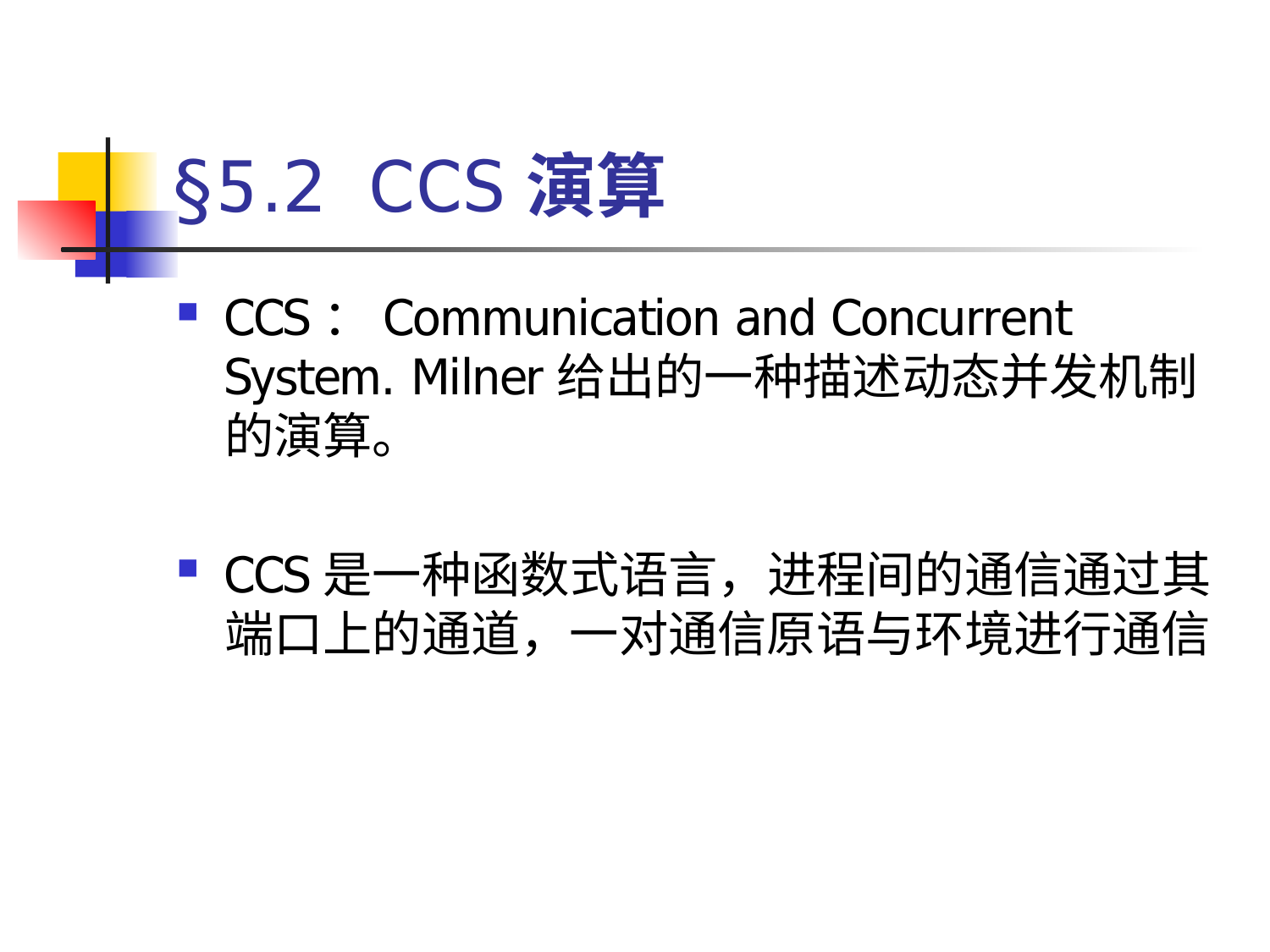

# §5.2  CCS演算
CCS：Communication and Concurrent System. Milner给出的一种描述动态并发机制的演算。

CCS是一种函数式语言，进程间的通信通过其端口上的通道，一对通信原语与环境进行通信